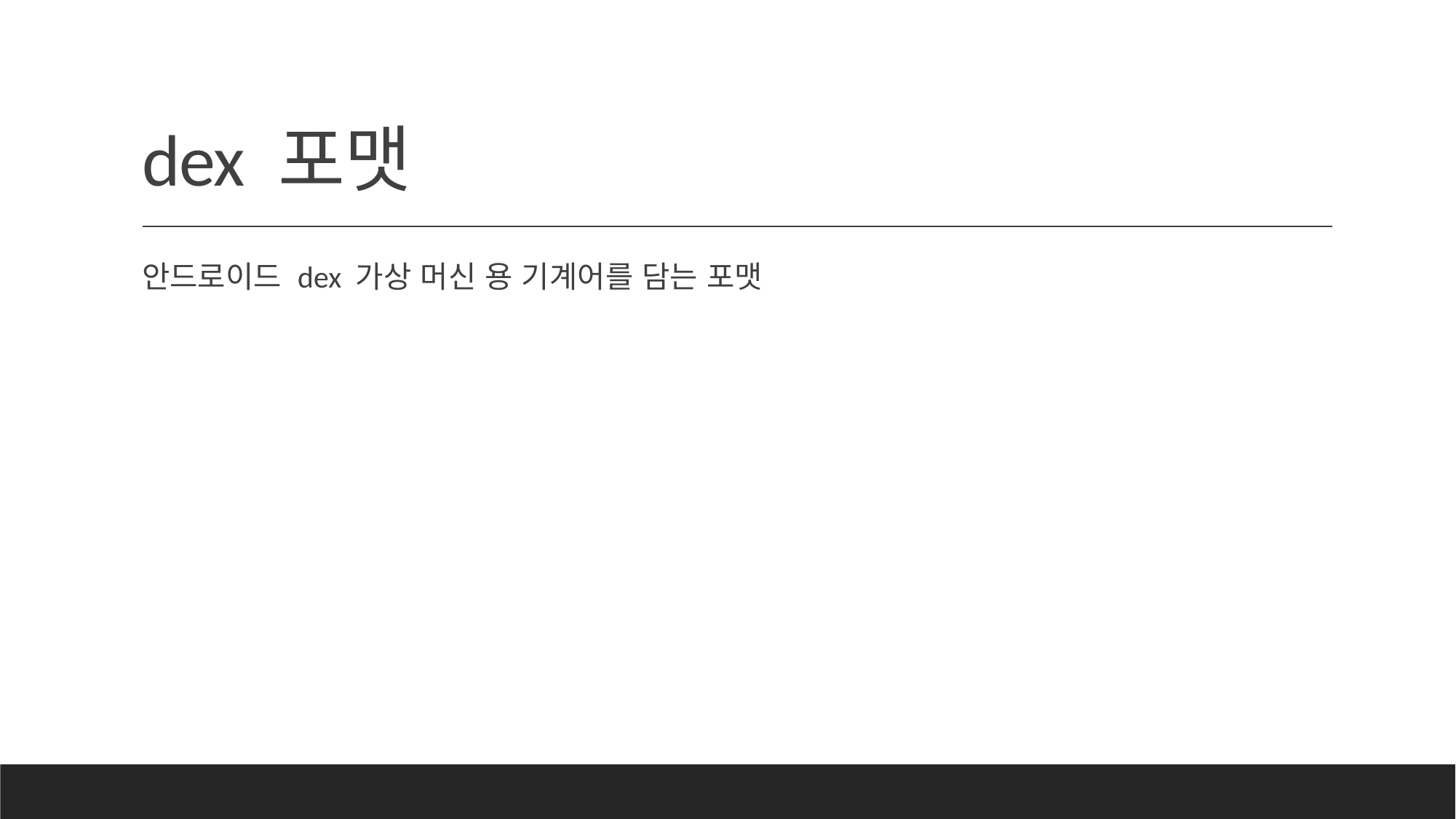

# dex 포맷
안드로이드 dex 가상 머신 용 기계어를 담는 포맷